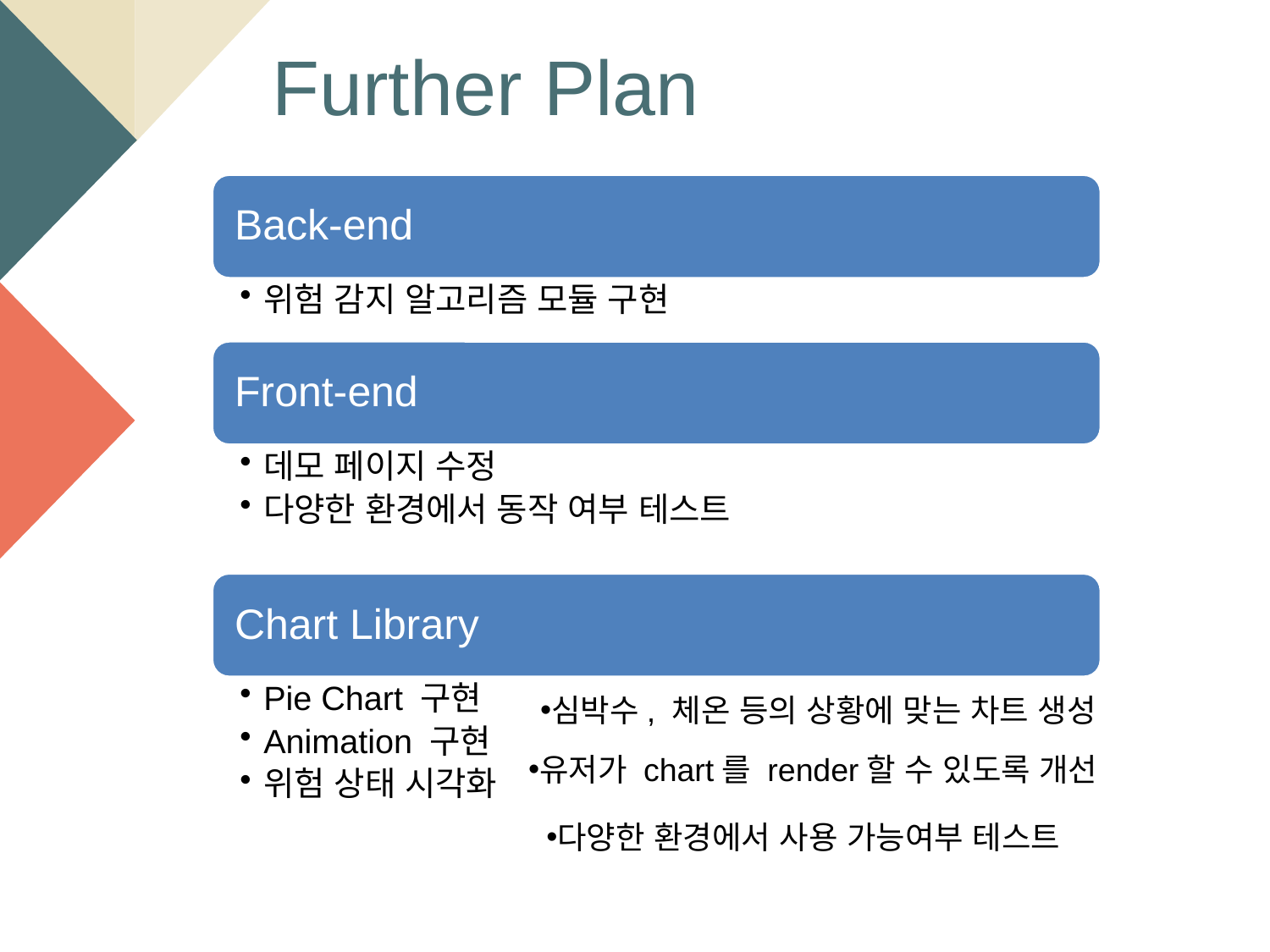

Further Plan
Back-end
위험 감지 알고리즘 모듈 구현
Front-end
데모 페이지 수정
다양한 환경에서 동작 여부 테스트
Chart Library
Pie Chart 구현
Animation 구현
위험 상태 시각화
심박수, 체온 등의 상황에 맞는 차트 생성
유저가 chart를 render할 수 있도록 개선
다양한 환경에서 사용 가능여부 테스트